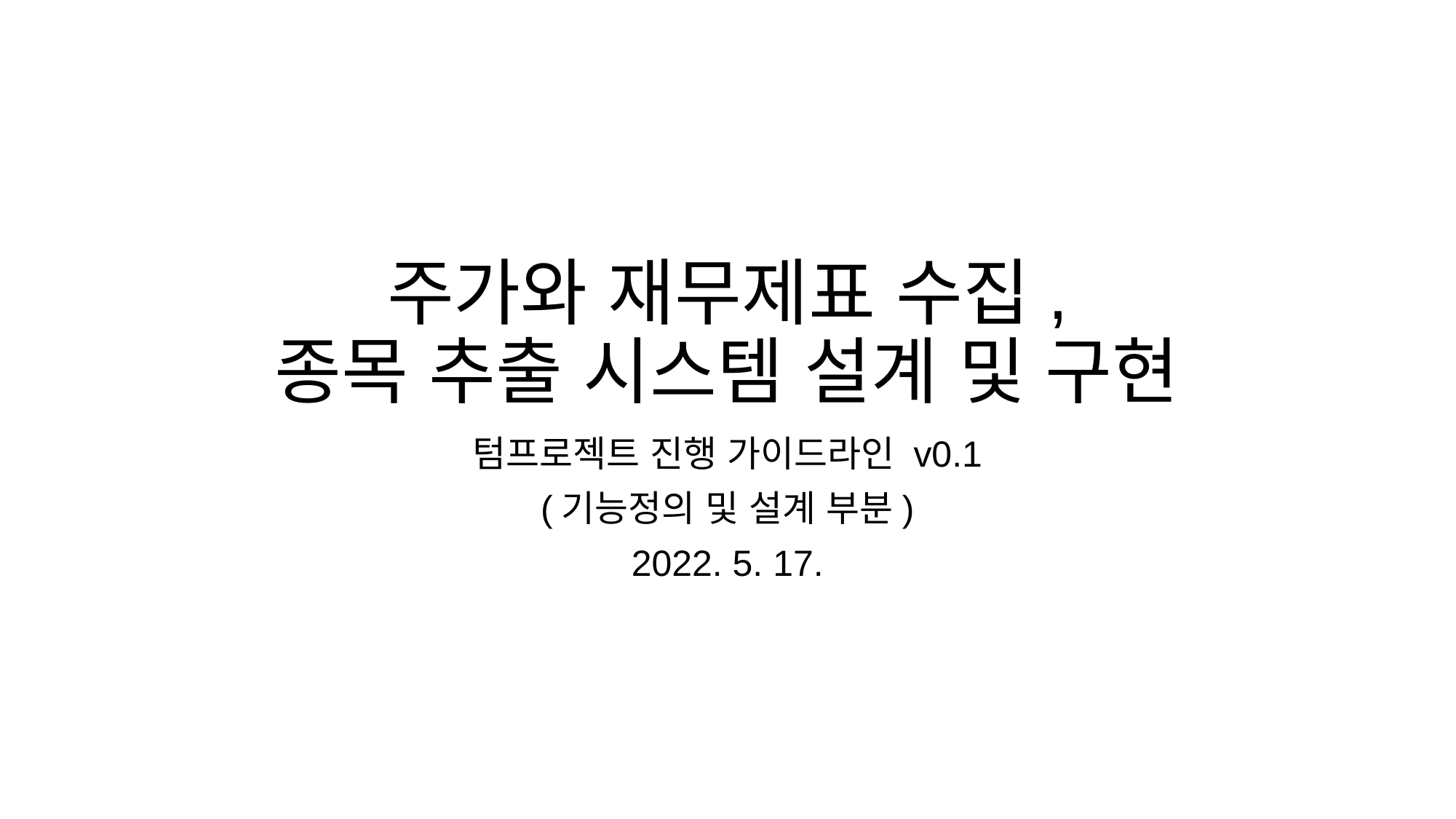

# 주가와 재무제표 수집, 종목 추출 시스템 설계 및 구현
텀프로젝트 진행 가이드라인 v0.1
(기능정의 및 설계 부분)
2022. 5. 17.